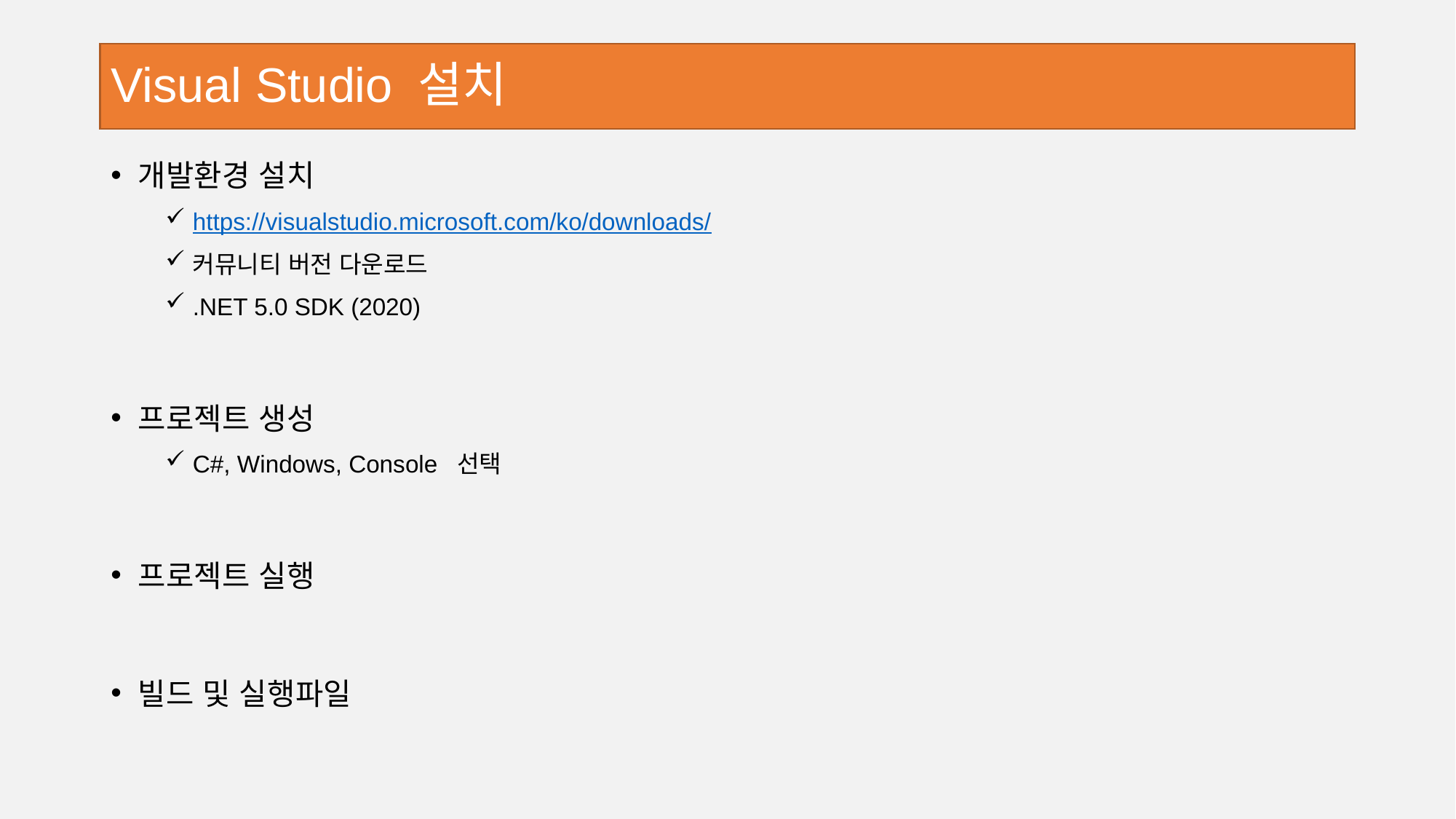

# Visual Studio 설치
개발환경 설치
https://visualstudio.microsoft.com/ko/downloads/
커뮤니티 버전 다운로드
.NET 5.0 SDK (2020)

프로젝트 생성
C#, Windows, Console  선택

프로젝트 실행

빌드 및 실행파일